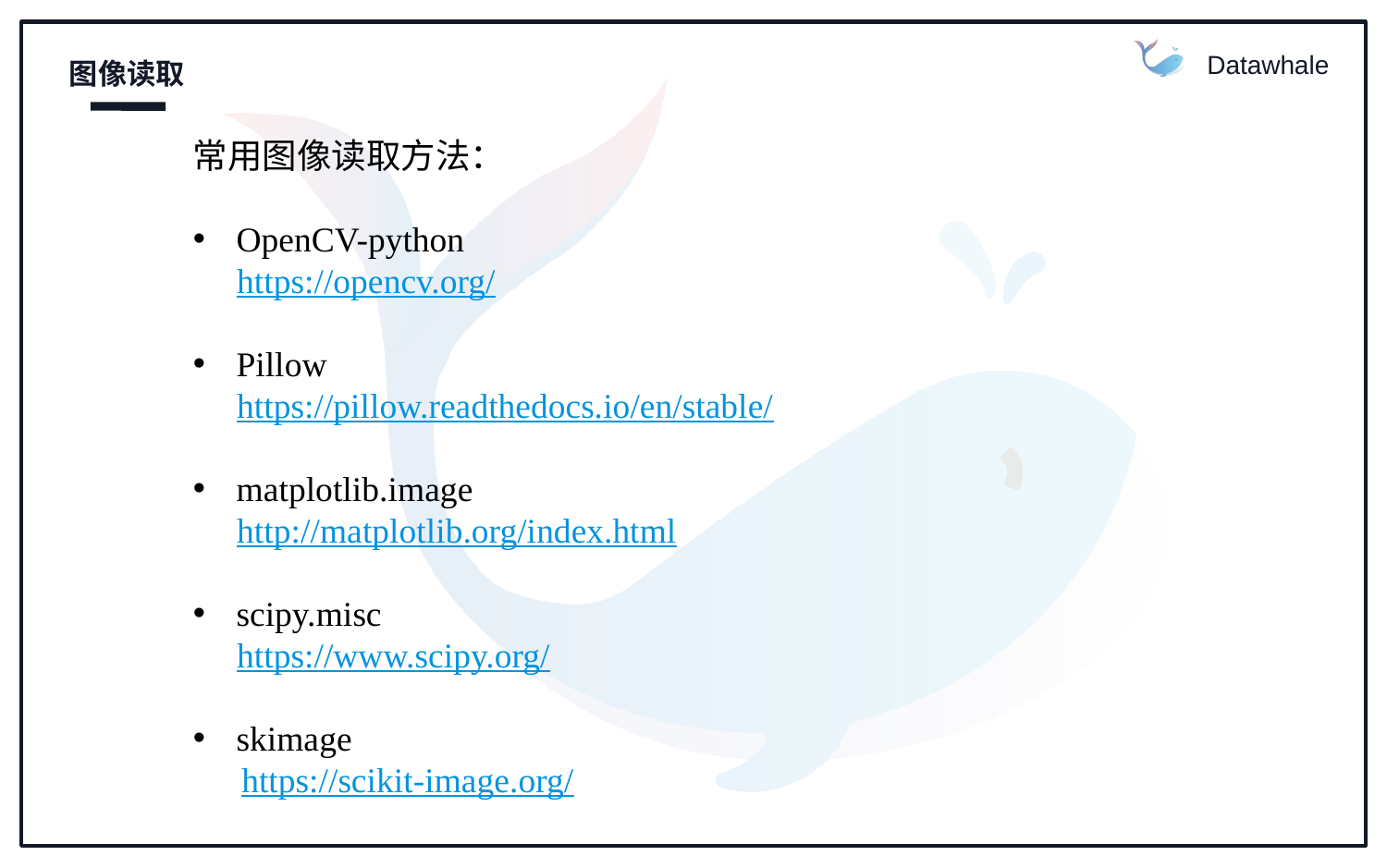

Datawhale

图像读取

常用图像读取方法：

OpenCV-python
     https://opencv.org/

Pillow
     https://pillow.readthedocs.io/en/stable/

matplotlib.image
     http://matplotlib.org/index.html

scipy.misc
     https://www.scipy.org/

skimage
     https://scikit-image.org/